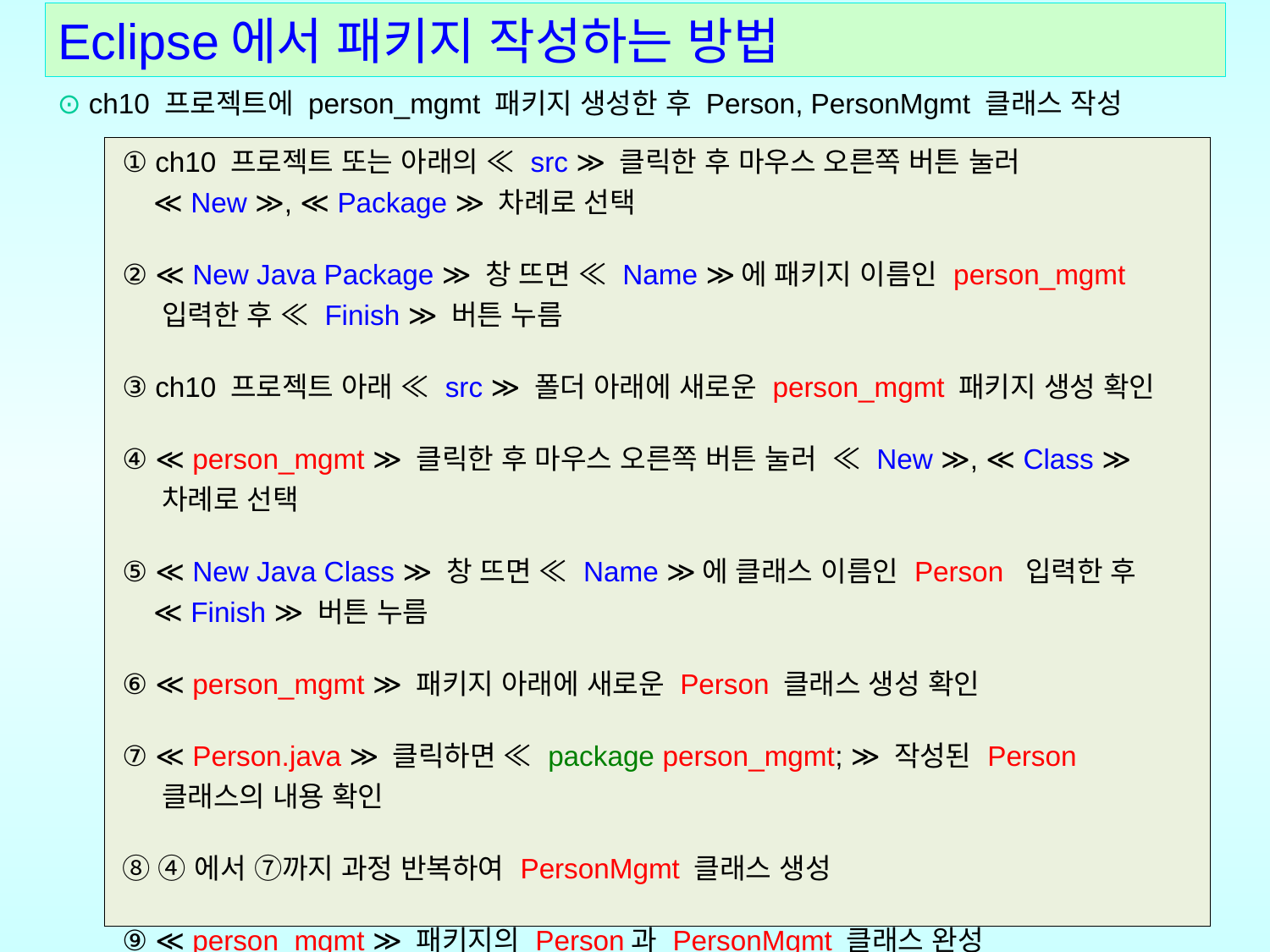

# Eclipse에서 패키지 작성하는 방법
⊙ ch10 프로젝트에 person_mgmt 패키지 생성한 후 Person, PersonMgmt 클래스 작성

| ① ch10 프로젝트 또는 아래의 ≪ src ≫ 클릭한 후 마우스 오른쪽 버튼 눌러 ≪ New ≫, ≪ Package ≫ 차례로 선택 ② ≪ New Java Package ≫ 창 뜨면 ≪ Name ≫에 패키지 이름인 person\_mgmt 입력한 후 ≪ Finish ≫ 버튼 누름 ③ ch10 프로젝트 아래 ≪ src ≫ 폴더 아래에 새로운 person\_mgmt 패키지 생성 확인 ④ ≪ person\_mgmt ≫ 클릭한 후 마우스 오른쪽 버튼 눌러 ≪ New ≫, ≪ Class ≫ 차례로 선택 ⑤ ≪ New Java Class ≫ 창 뜨면 ≪ Name ≫에 클래스 이름인 Person 입력한 후 ≪ Finish ≫ 버튼 누름 ⑥ ≪ person\_mgmt ≫ 패키지 아래에 새로운 Person 클래스 생성 확인 ⑦ ≪ Person.java ≫ 클릭하면 ≪ package person\_mgmt; ≫ 작성된 Person 클래스의 내용 확인 ⑧ ④에서 ⑦까지 과정 반복하여 PersonMgmt 클래스 생성 ⑨ ≪ person\_mgmt ≫ 패키지의 Person과 PersonMgmt 클래스 완성 |
| --- |